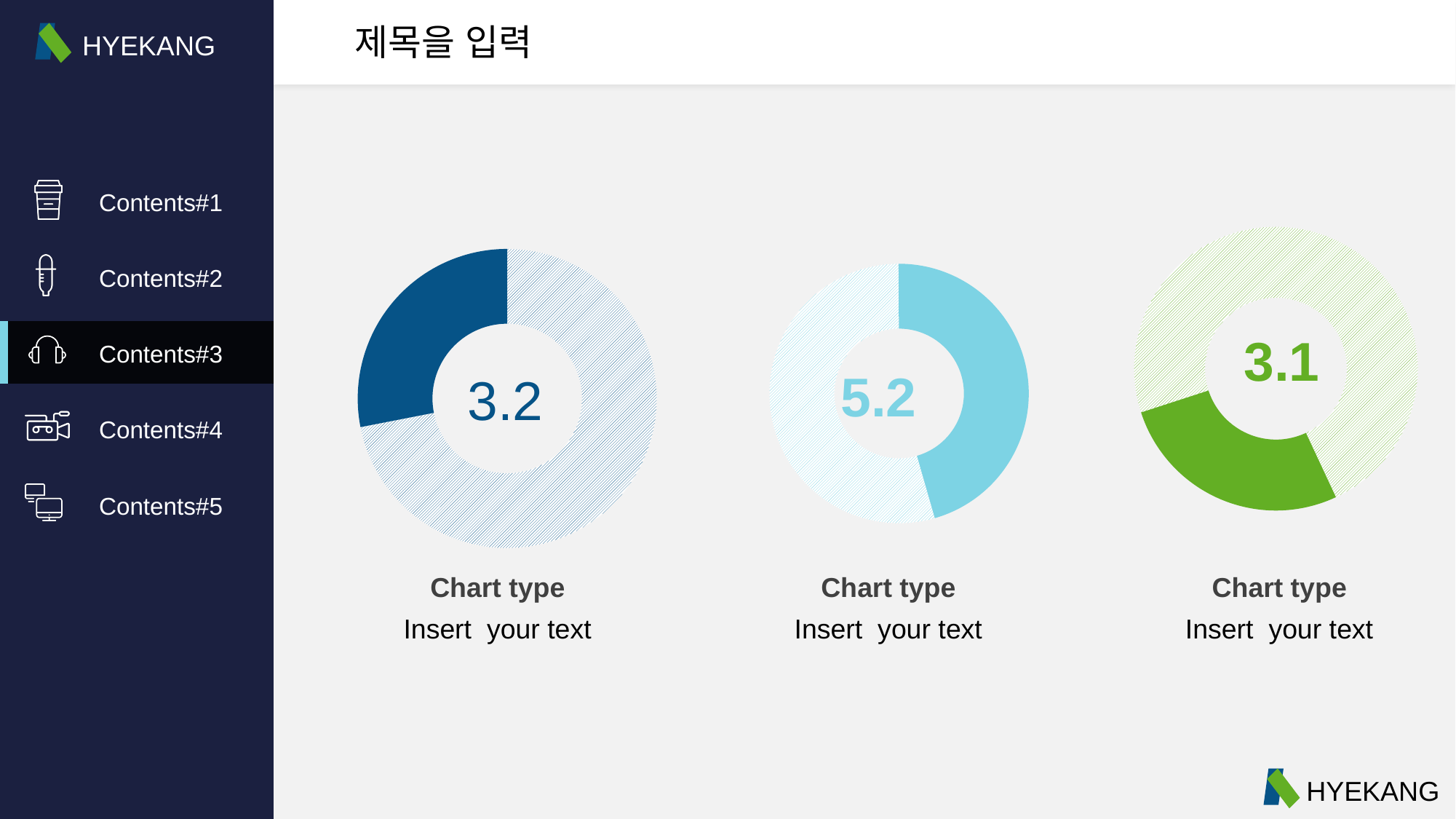

제목을 입력

### Chart

| Category | 판매 |
|---|---|
| 1분기 | 8.2 |
| 2분기 | 3.2 |

### Chart

| Category | 판매 |
|---|---|
| 1분기 | 6.2 |
| 2분기 | 5.2 |

### Chart

| Category | 판매 |
|---|---|
| 1분기 | 8.4 |
| 2분기 | 3.1 |
Chart type
Chart type
Chart type
Insert  your text
Insert  your text
Insert  your text